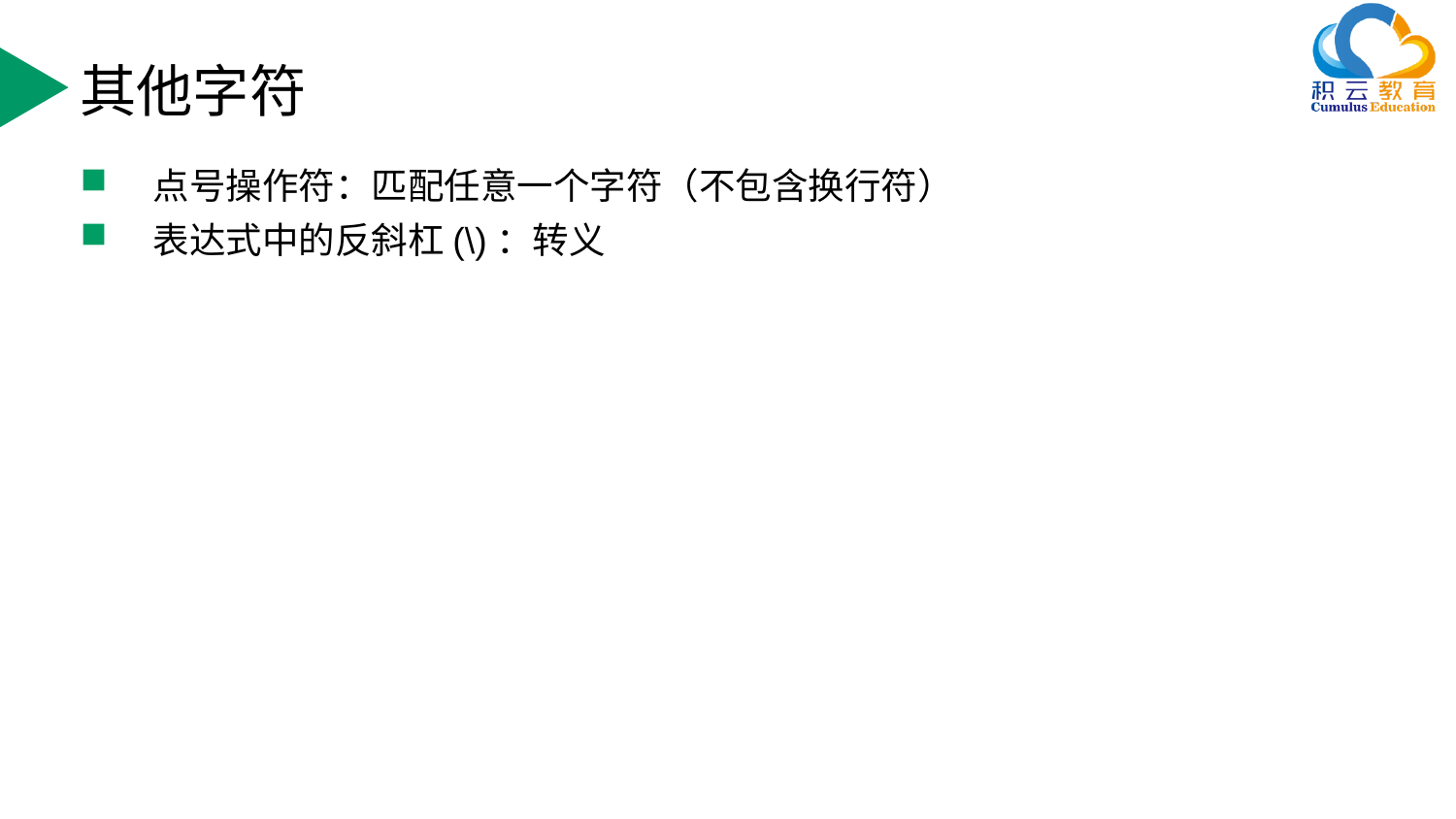

# 其他字符
点号操作符：匹配任意一个字符（不包含换行符）
表达式中的反斜杠(\)：转义